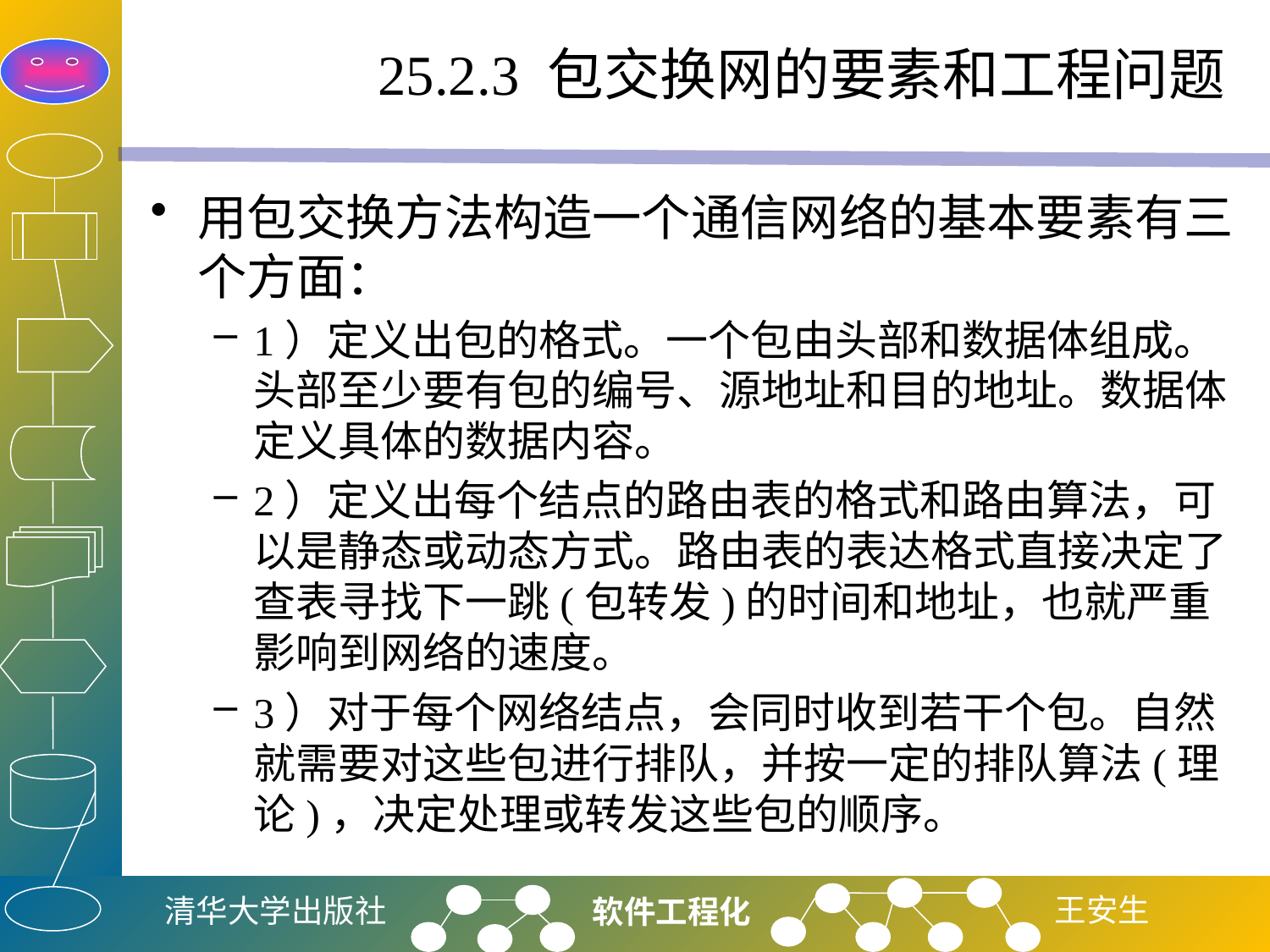

# 25.2.3 包交换网的要素和工程问题
用包交换方法构造一个通信网络的基本要素有三个方面：
1）定义出包的格式。一个包由头部和数据体组成。头部至少要有包的编号、源地址和目的地址。数据体定义具体的数据内容。
2）定义出每个结点的路由表的格式和路由算法，可以是静态或动态方式。路由表的表达格式直接决定了查表寻找下一跳(包转发)的时间和地址，也就严重影响到网络的速度。
3）对于每个网络结点，会同时收到若干个包。自然就需要对这些包进行排队，并按一定的排队算法(理论)，决定处理或转发这些包的顺序。